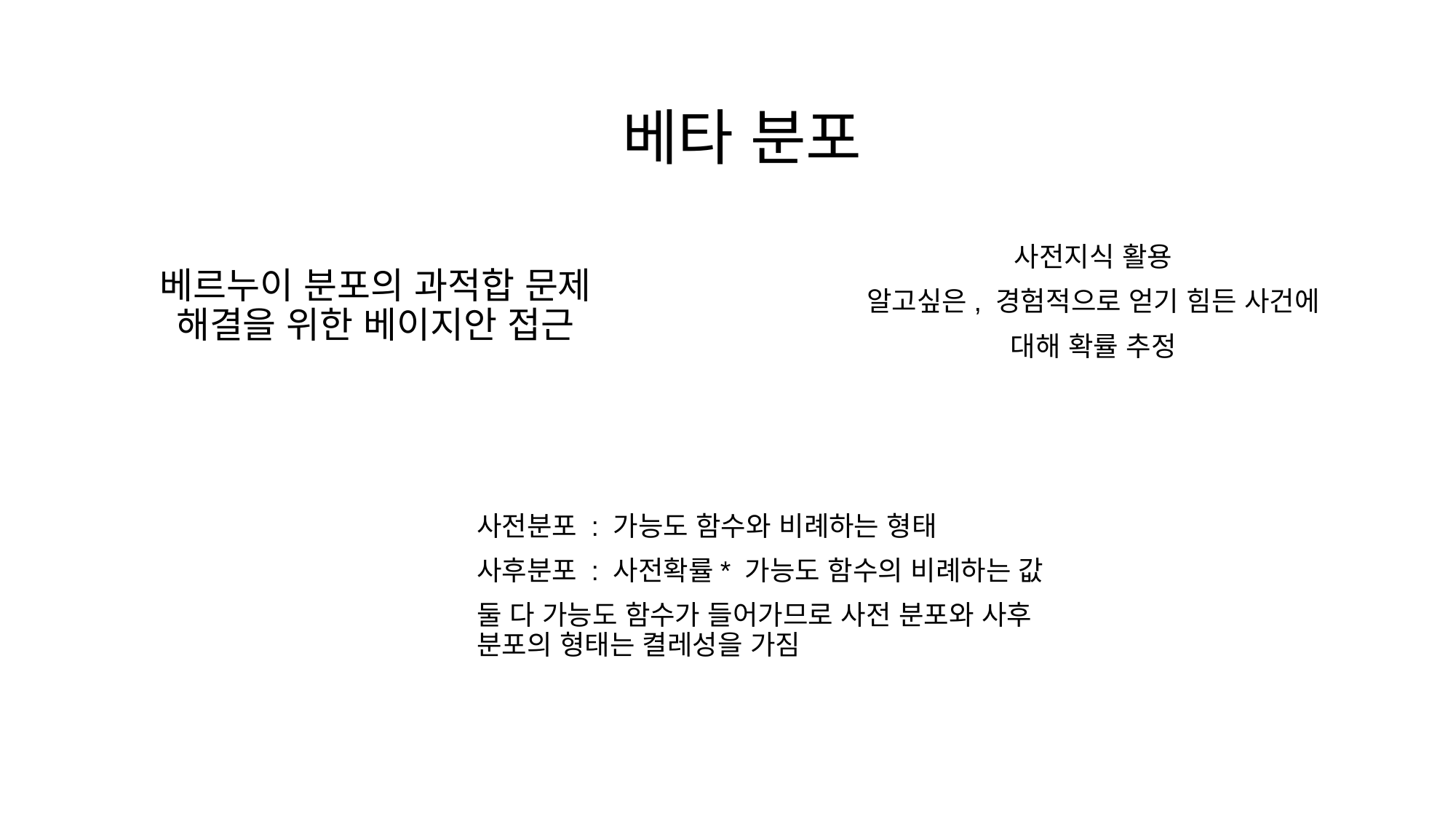

# 베타 분포
 사전지식 활용
 알고싶은, 경험적으로 얻기 힘든 사건에
 대해 확률 추정
베르누이 분포의 과적합 문제 해결을 위한 베이지안 접근
사전분포 : 가능도 함수와 비례하는 형태
사후분포 : 사전확률* 가능도 함수의 비례하는 값
둘 다 가능도 함수가 들어가므로 사전 분포와 사후 분포의 형태는 켤레성을 가짐